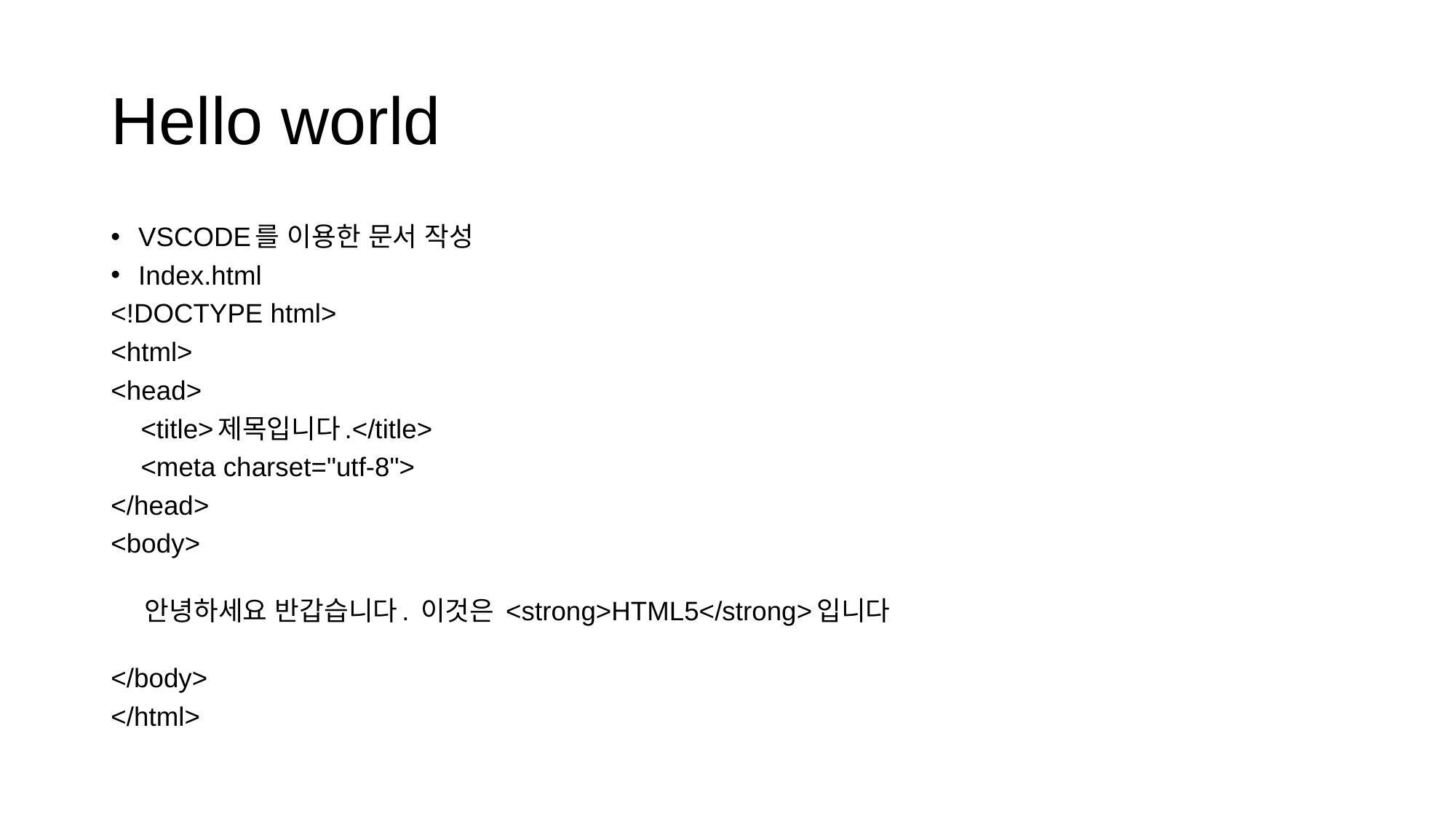

# Hello world
VSCODE를 이용한 문서 작성
Index.html
<!DOCTYPE html>
<html>
<head>
    <title>제목입니다.</title>
    <meta charset="utf-8">
</head>
<body>
    안녕하세요 반갑습니다. 이것은 <strong>HTML5</strong>입니다
</body>
</html>